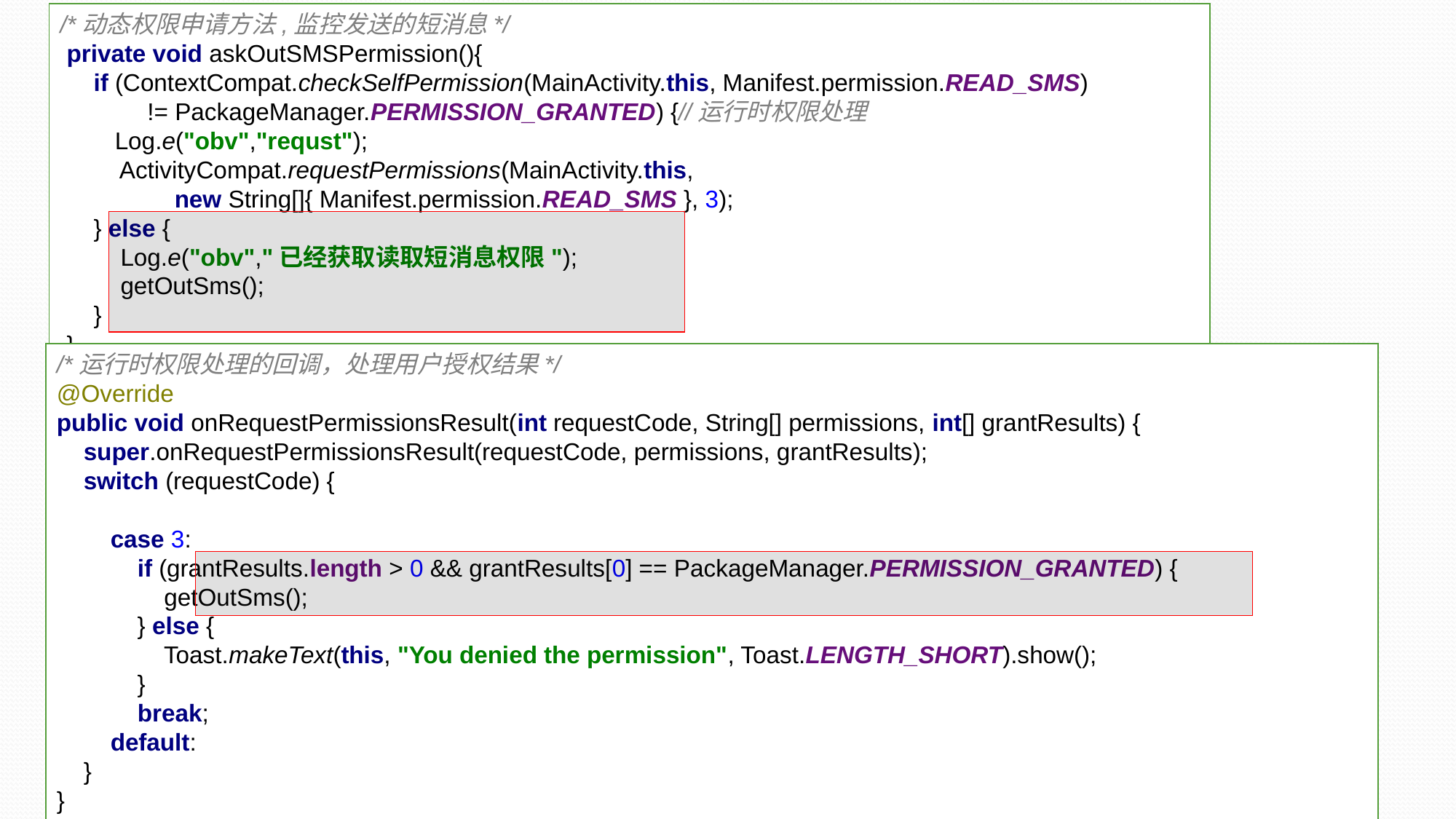

/*动态权限申请方法,监控发送的短消息*/
 private void askOutSMSPermission(){
     if (ContextCompat.checkSelfPermission(MainActivity.this, Manifest.permission.READ_SMS)
             != PackageManager.PERMISSION_GRANTED) {//运行时权限处理
         Log.e("obv","requst");
         ActivityCompat.requestPermissions(MainActivity.this,
                 new String[]{ Manifest.permission.READ_SMS }, 3);
     } else {
         Log.e("obv","已经获取读取短消息权限");
         getOutSms();
     }
 }

/*运行时权限处理的回调，处理用户授权结果*/
@Override
public void onRequestPermissionsResult(int requestCode, String[] permissions, int[] grantResults) {
    super.onRequestPermissionsResult(requestCode, permissions, grantResults);
    switch (requestCode) {
        case 3:
            if (grantResults.length > 0 && grantResults[0] == PackageManager.PERMISSION_GRANTED) {
                getOutSms();
            } else {
                Toast.makeText(this, "You denied the permission", Toast.LENGTH_SHORT).show();
            }
            break;
        default:
    }
}